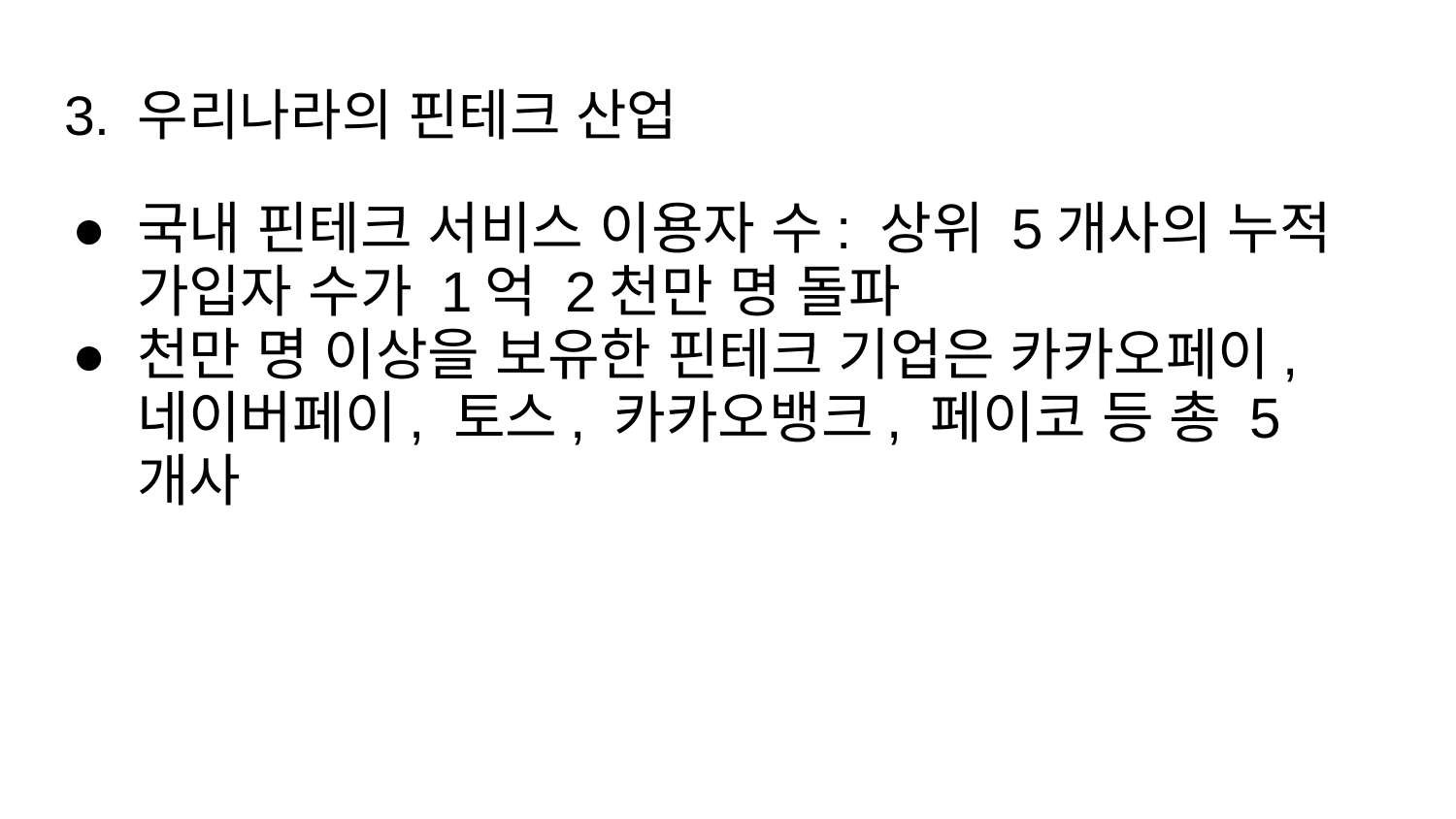

# 3. 우리나라의 핀테크 산업
국내 핀테크 서비스 이용자 수: 상위 5개사의 누적 가입자 수가 1억 2천만 명 돌파
천만 명 이상을 보유한 핀테크 기업은 카카오페이, 네이버페이, 토스, 카카오뱅크, 페이코 등 총 5개사